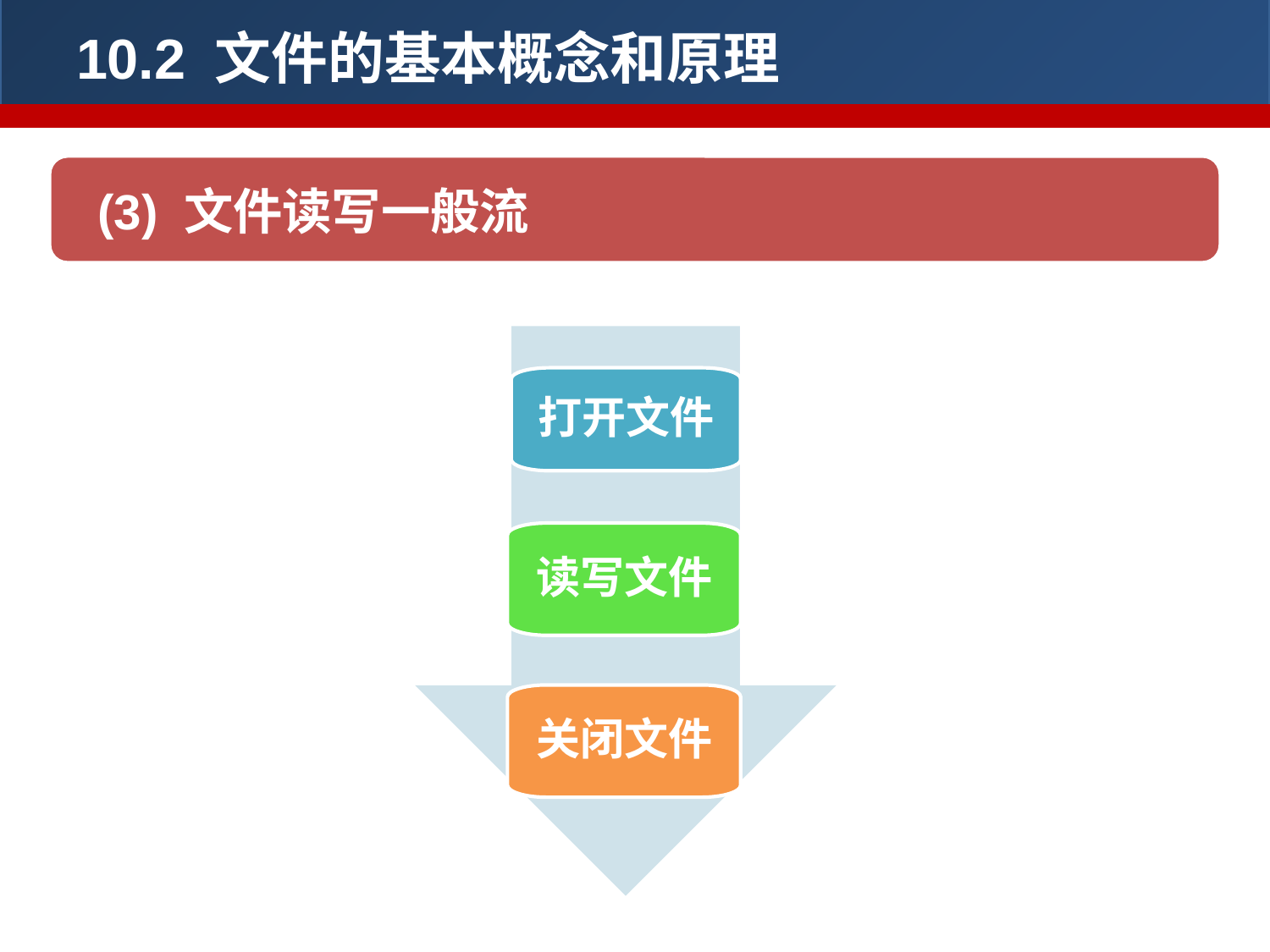

10.2 文件的基本概念和原理
(3) 文件读写一般流

打开文件
关闭文件
读写文件